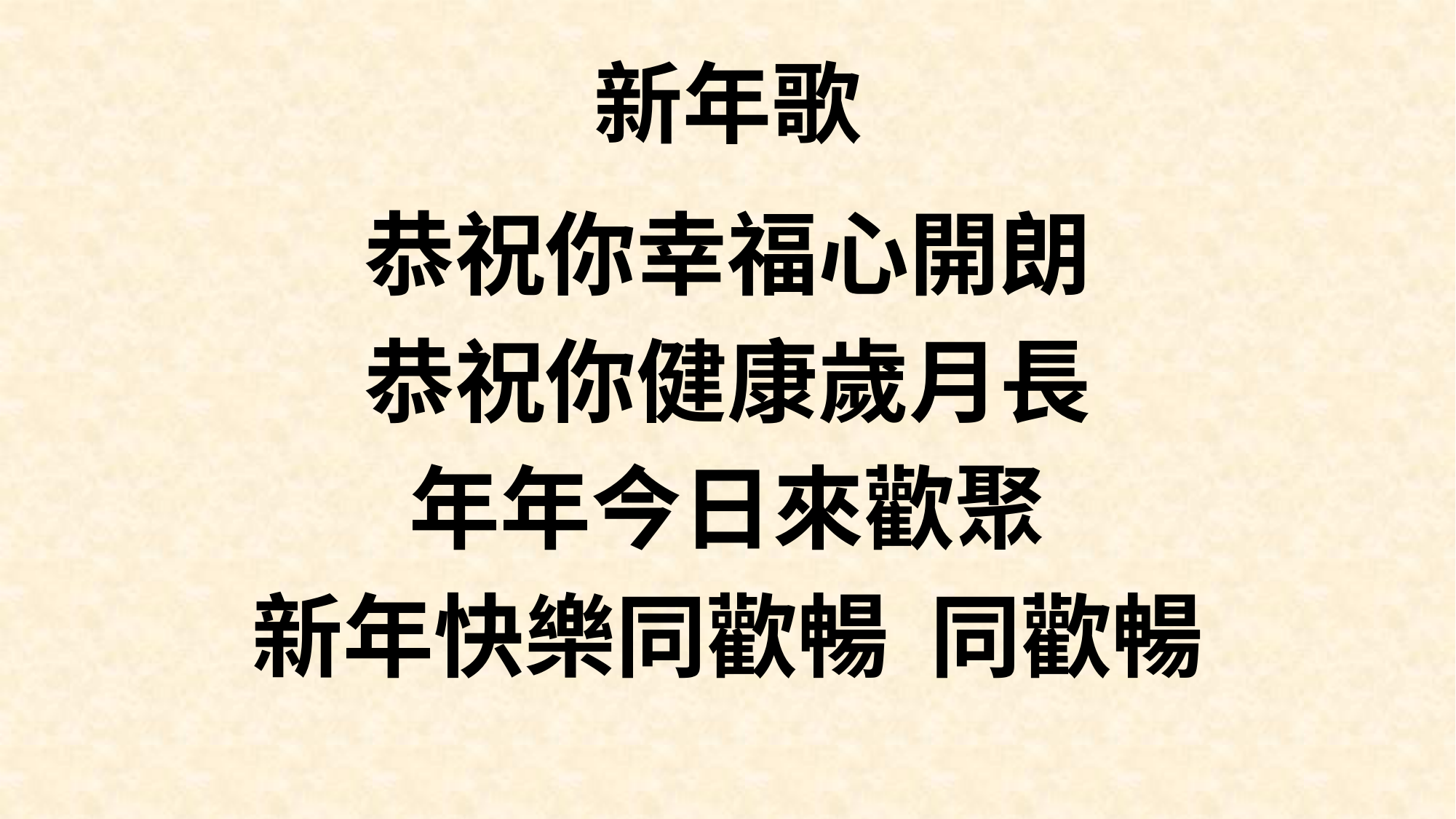

# 新年歌
恭祝你幸福心開朗
恭祝你健康歲月長
年年今日來歡聚
新年快樂同歡暢  同歡暢